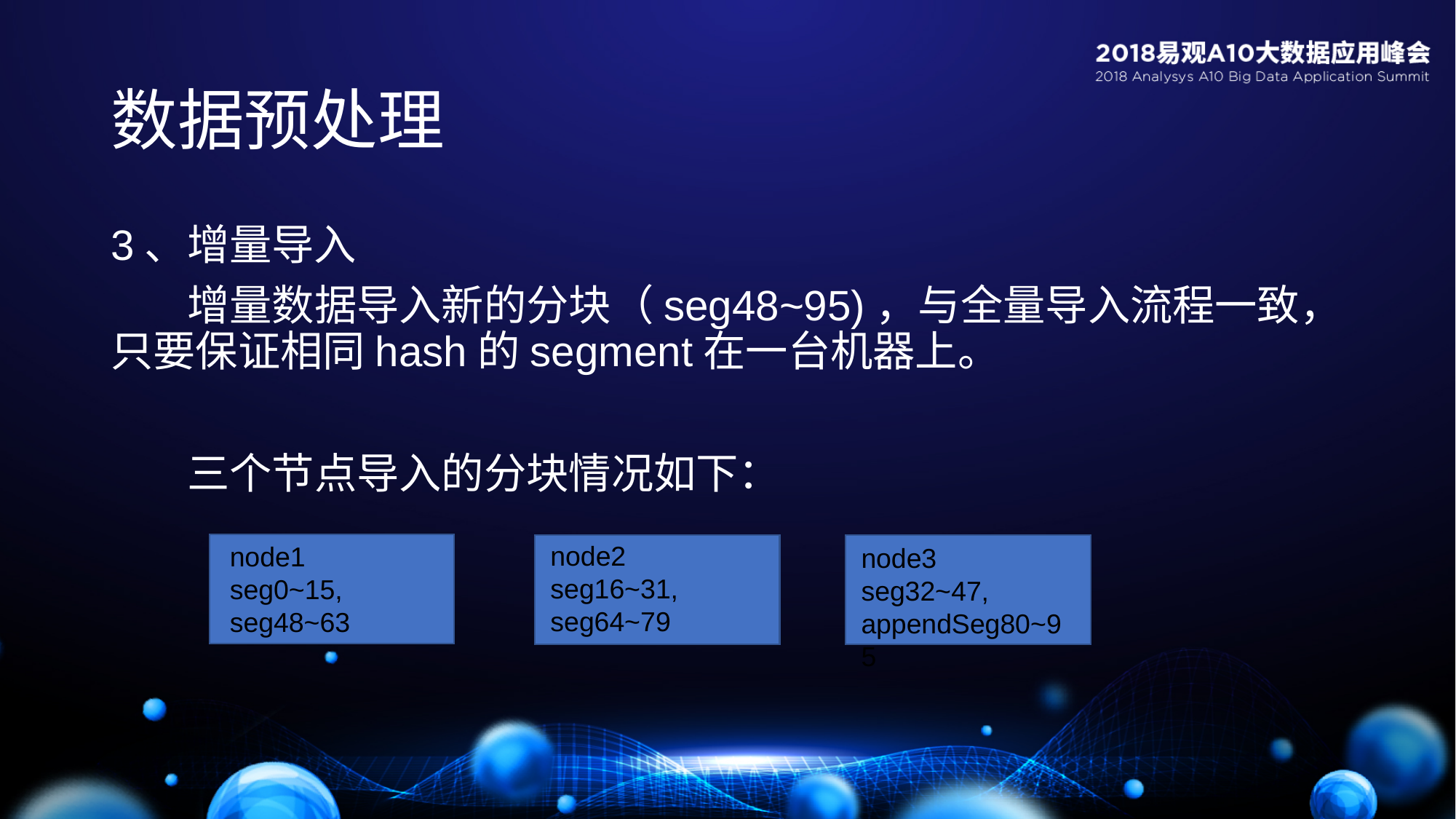

# 数据预处理
3、增量导入
       增量数据导入新的分块（seg48~95)，与全量导入流程一致，只要保证相同hash的segment在一台机器上。

       三个节点导入的分块情况如下：
node2
seg16~31,
seg64~79

node1
seg0~15,
seg48~63

node3
seg32~47,
appendSeg80~95